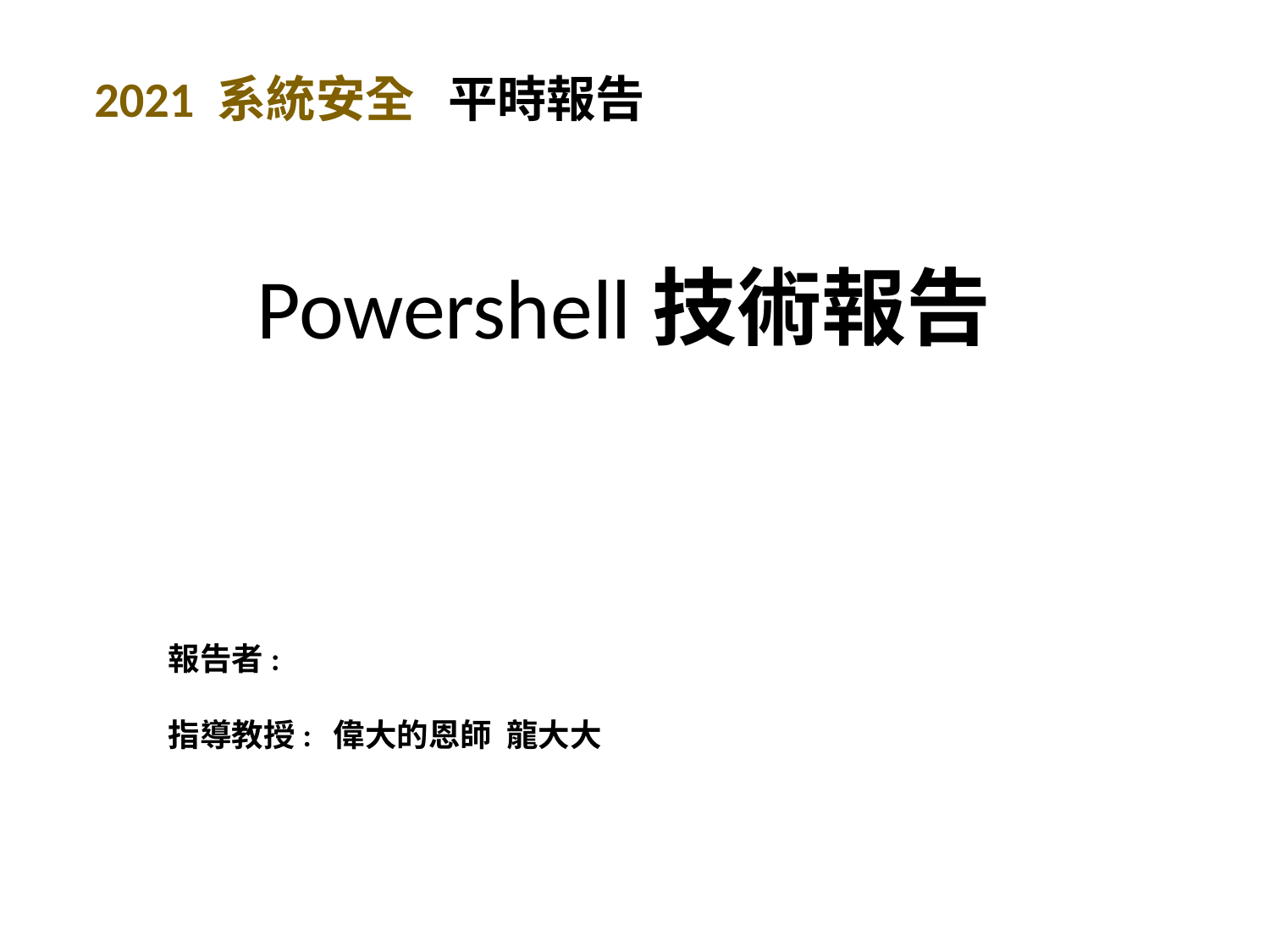

2021 系統安全   平時報告
# Powershell技術報告
報告者:

指導教授:  偉大的恩師  龍大大